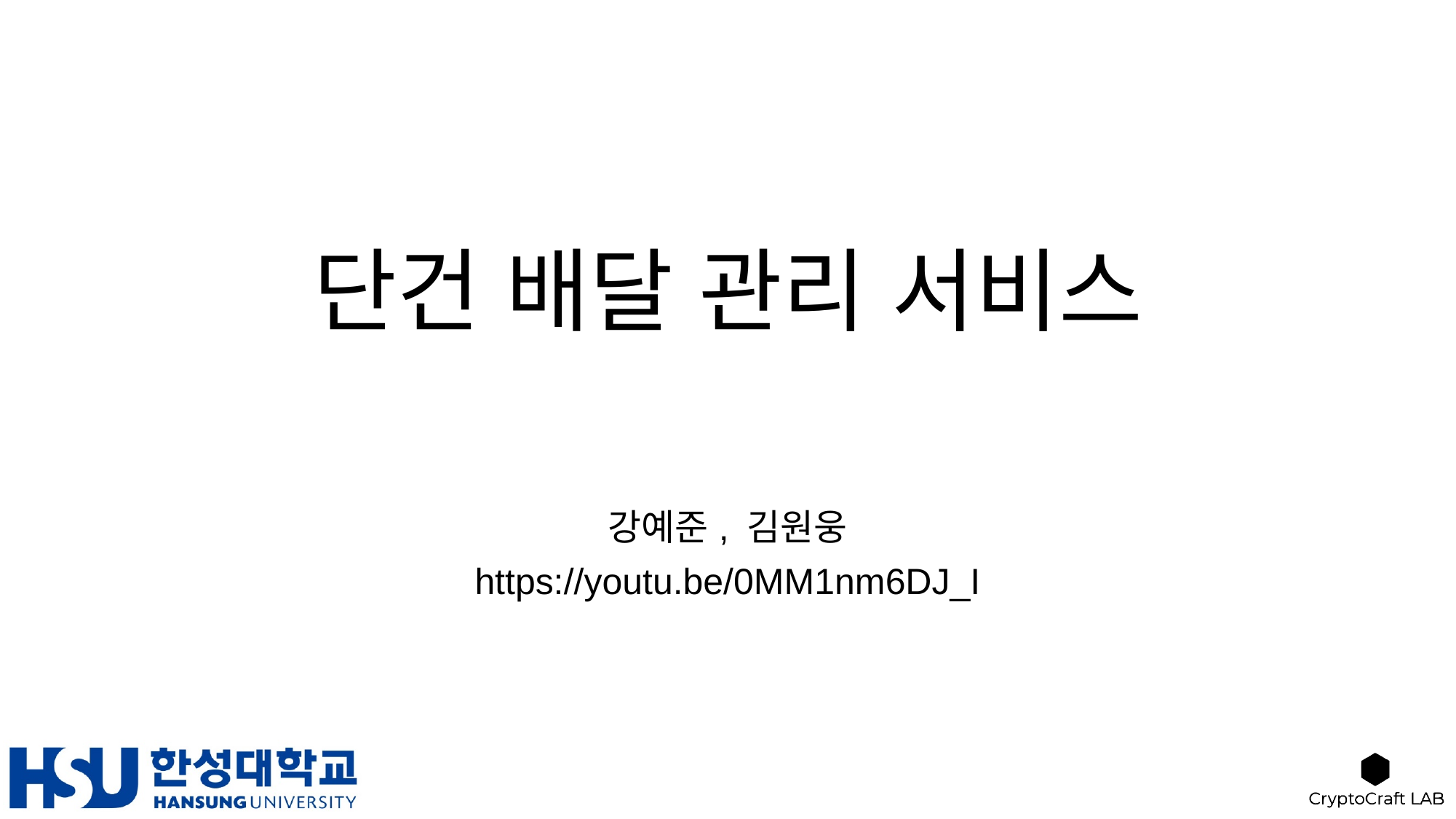

# 단건 배달 관리 서비스
강예준, 김원웅
https://youtu.be/0MM1nm6DJ_I